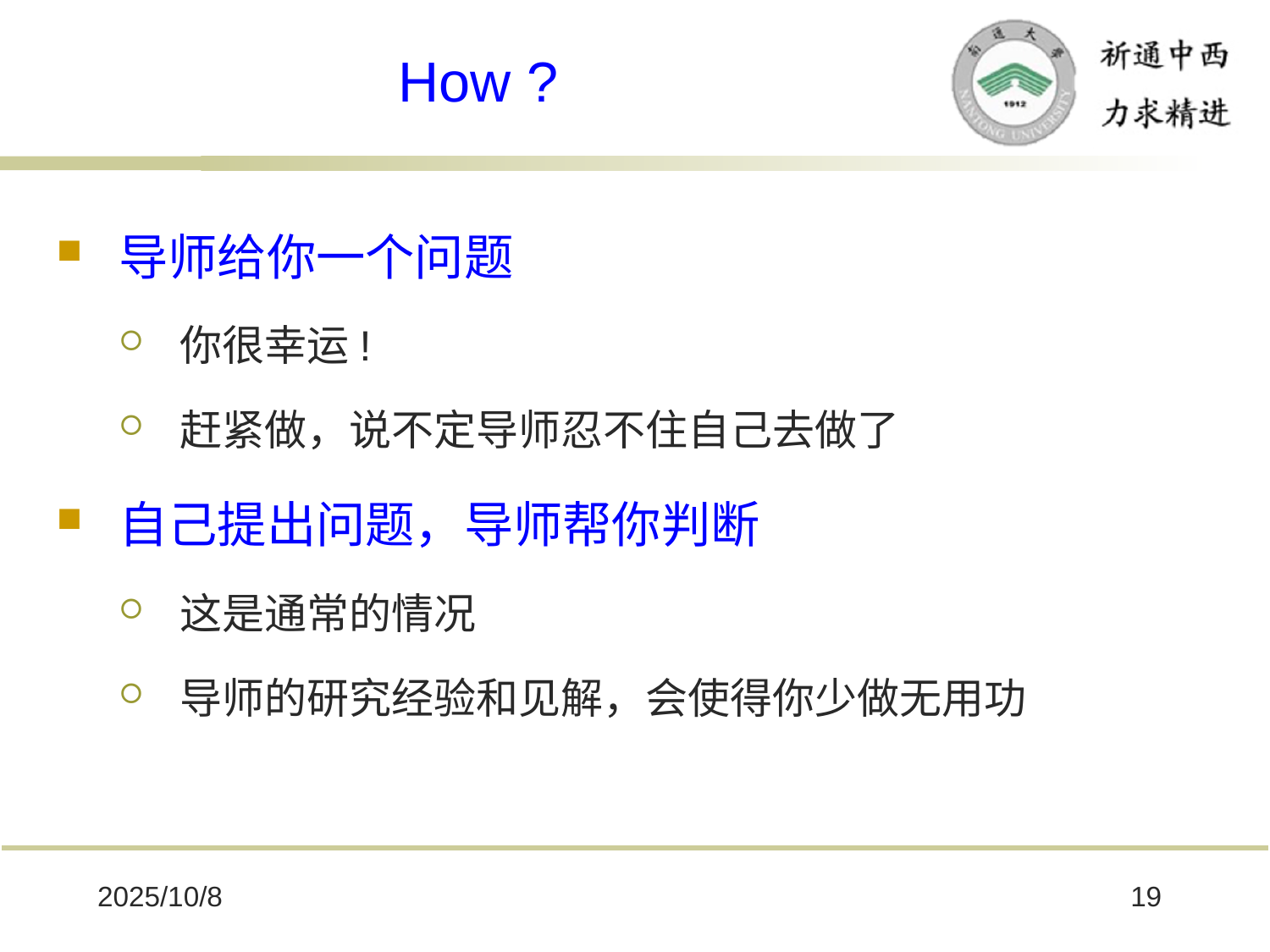

# How ?
导师给你一个问题
你很幸运!
赶紧做，说不定导师忍不住自己去做了
自己提出问题，导师帮你判断
这是通常的情况
导师的研究经验和见解，会使得你少做无用功

2025/10/8
19